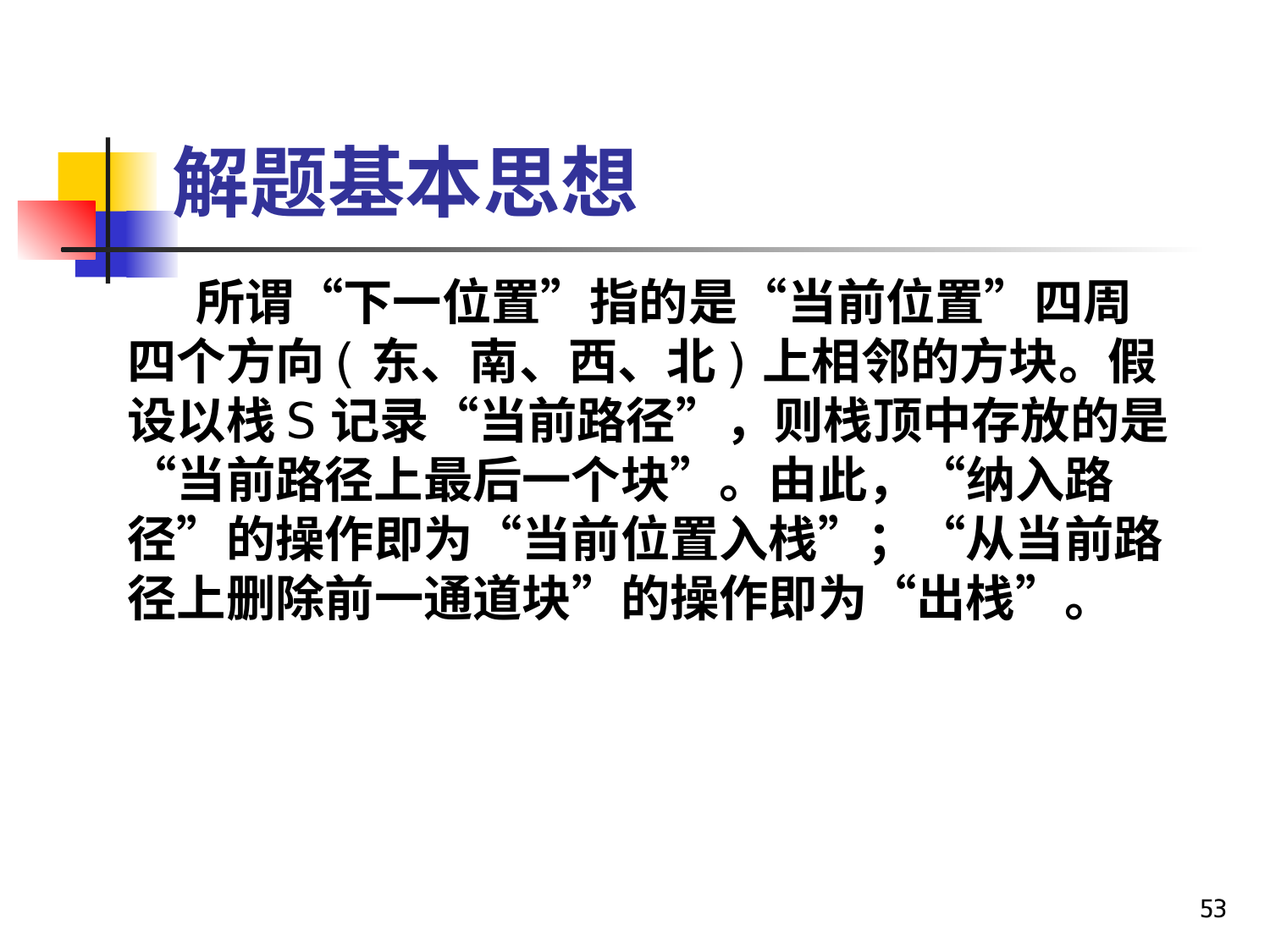

# 解题基本思想
     所谓“下一位置”指的是“当前位置”四周四个方向(东、南、西、北)上相邻的方块。假设以栈S记录“当前路径”，则栈顶中存放的是“当前路径上最后一个块”。由此，“纳入路径”的操作即为“当前位置入栈”；“从当前路径上删除前一通道块”的操作即为“出栈”。

53